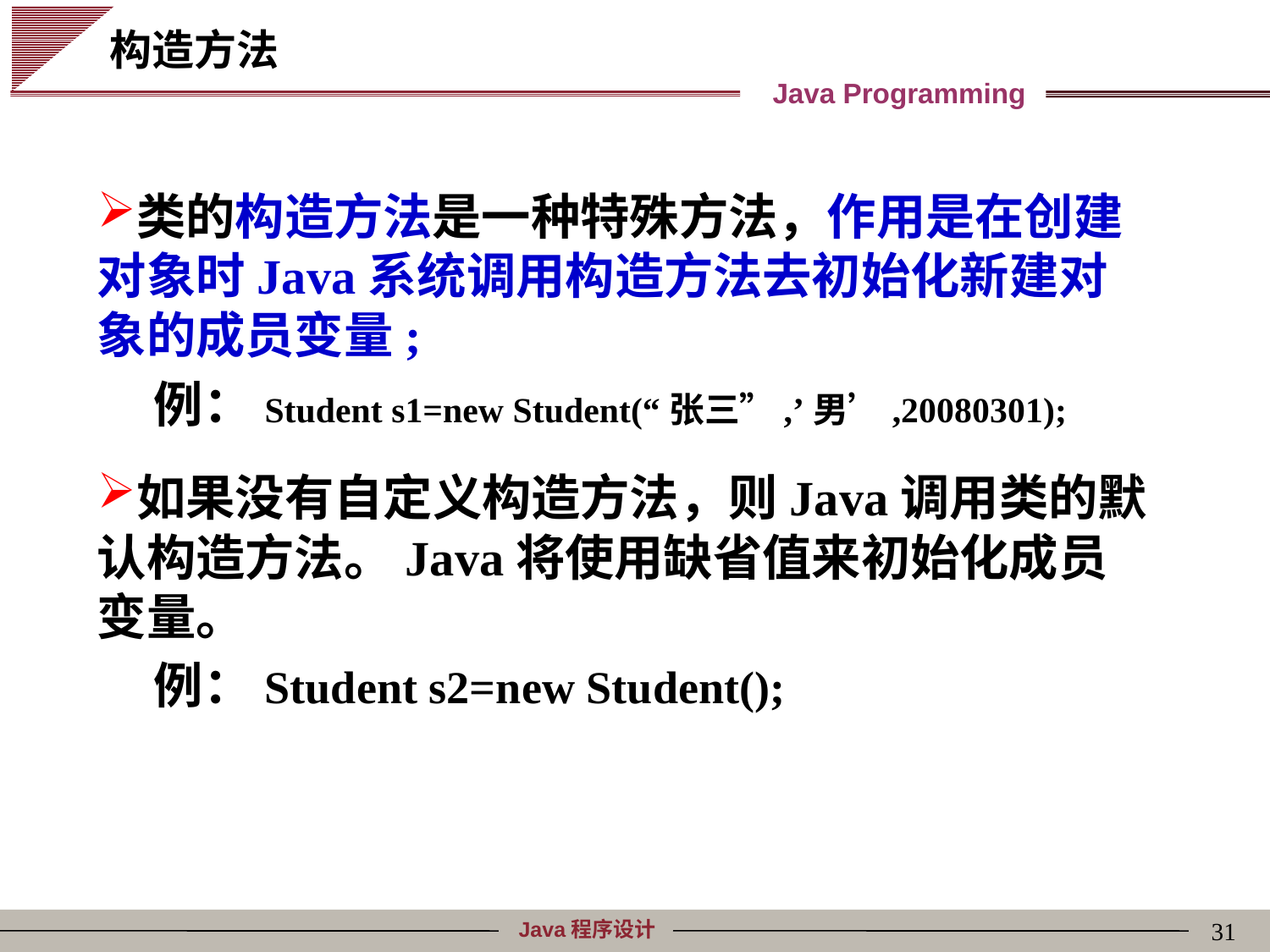

# 构造方法
类的构造方法是一种特殊方法，作用是在创建对象时Java系统调用构造方法去初始化新建对象的成员变量;
    例：Student s1=new Student(“张三”,’男’,20080301);

如果没有自定义构造方法，则Java调用类的默认构造方法。Java将使用缺省值来初始化成员变量。
    例：Student s2=new Student();